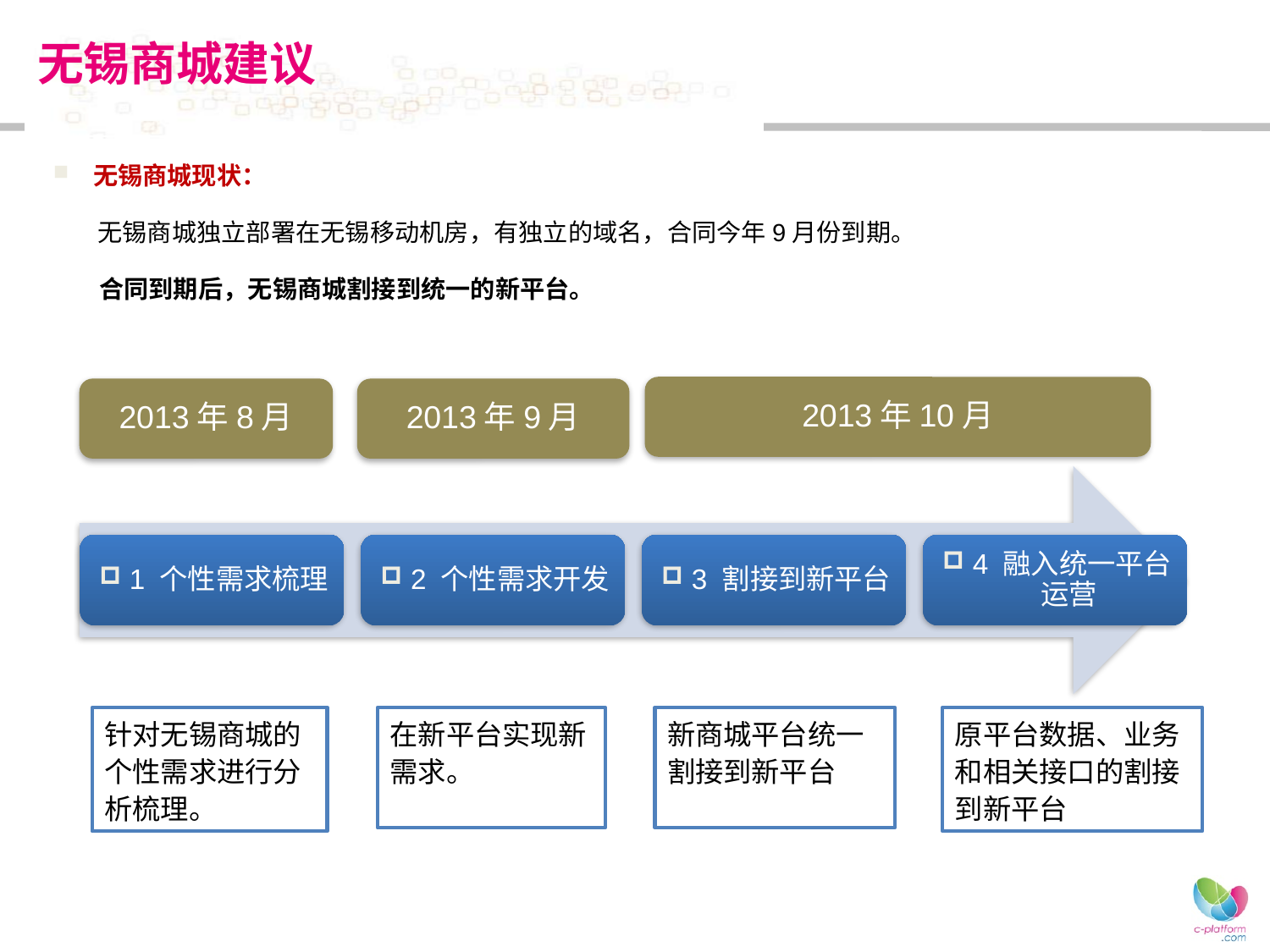

# 无锡商城建议
交接工作由交接专项小组负责，交接过程中的人员编制需求如下所示：
无锡商城现状：
       无锡商城独立部署在无锡移动机房，有独立的域名，合同今年9月份到期。
       合同到期后，无锡商城割接到统一的新平台。

2013年10月

2013年8月

2013年9月
1 个性需求梳理
2 个性需求开发
3 割接到新平台
4 融入统一平台运营
新商城平台统一割接到新平台
原平台数据、业务和相关接口的割接到新平台
针对无锡商城的个性需求进行分析梳理。
在新平台实现新需求。